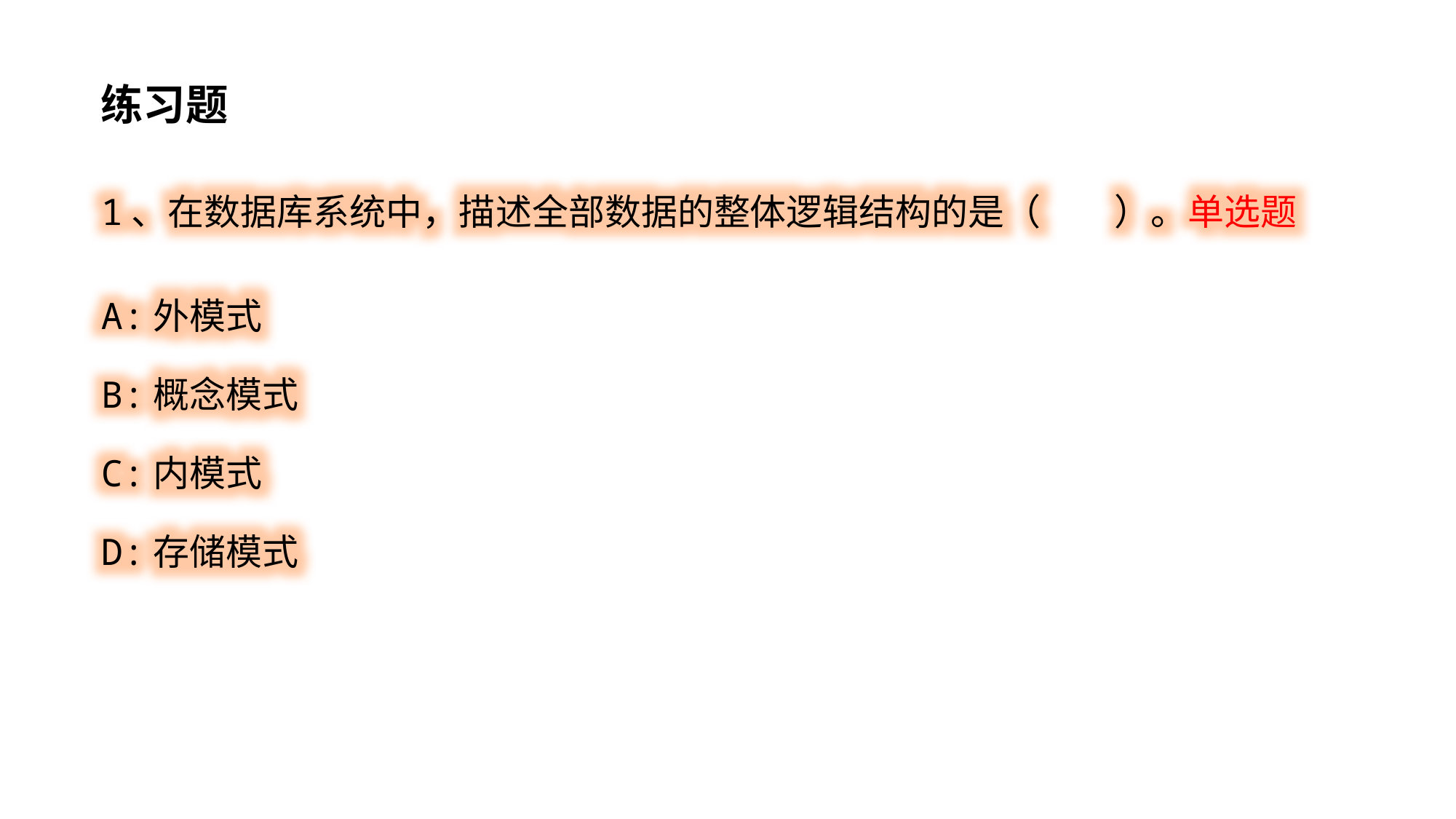

练习题
1、在数据库系统中，描述全部数据的整体逻辑结构的是（         ）。单选题

A:外模式

B:概念模式

C:内模式

D:存储模式